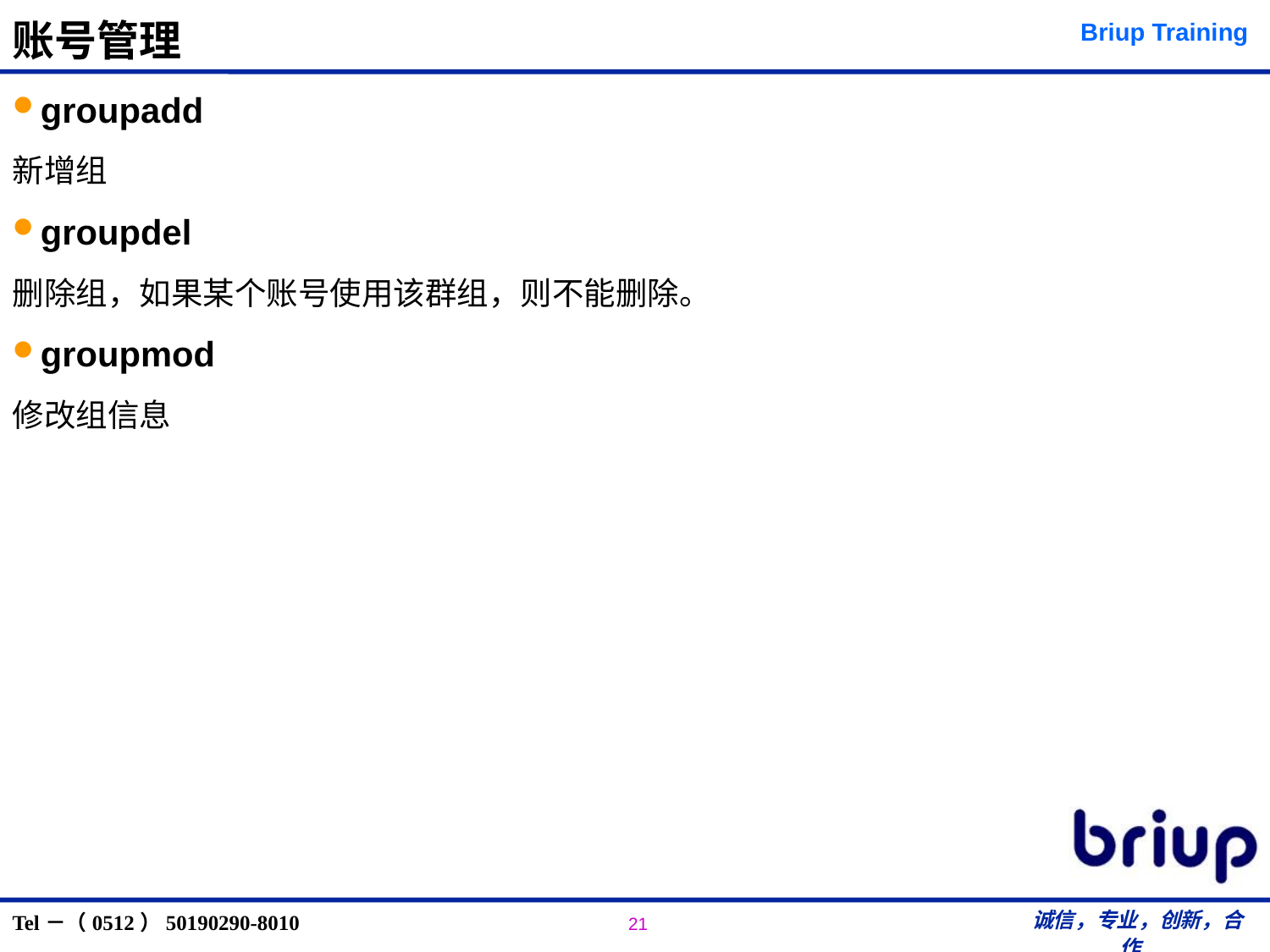

# 账号管理
groupadd
新增组
groupdel
删除组，如果某个账号使用该群组，则不能删除。
groupmod
修改组信息